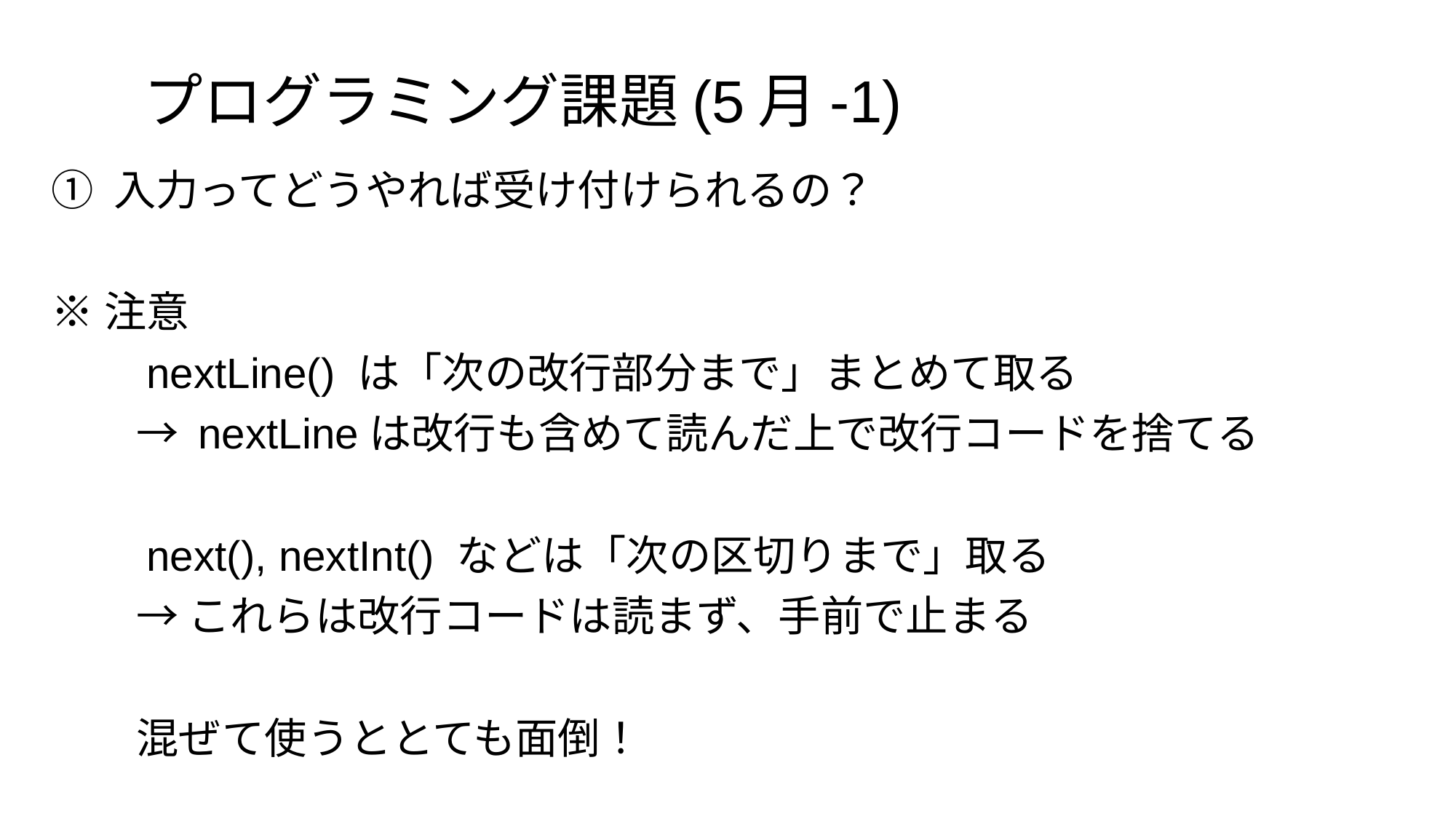

# プログラミング課題(5月-1)
① 入力ってどうやれば受け付けられるの？

※注意
　　nextLine() は「次の改行部分まで」まとめて取る
　　→ nextLineは改行も含めて読んだ上で改行コードを捨てる

　　next(), nextInt() などは「次の区切りまで」取る
　　→ これらは改行コードは読まず、手前で止まる

　　混ぜて使うととても面倒！